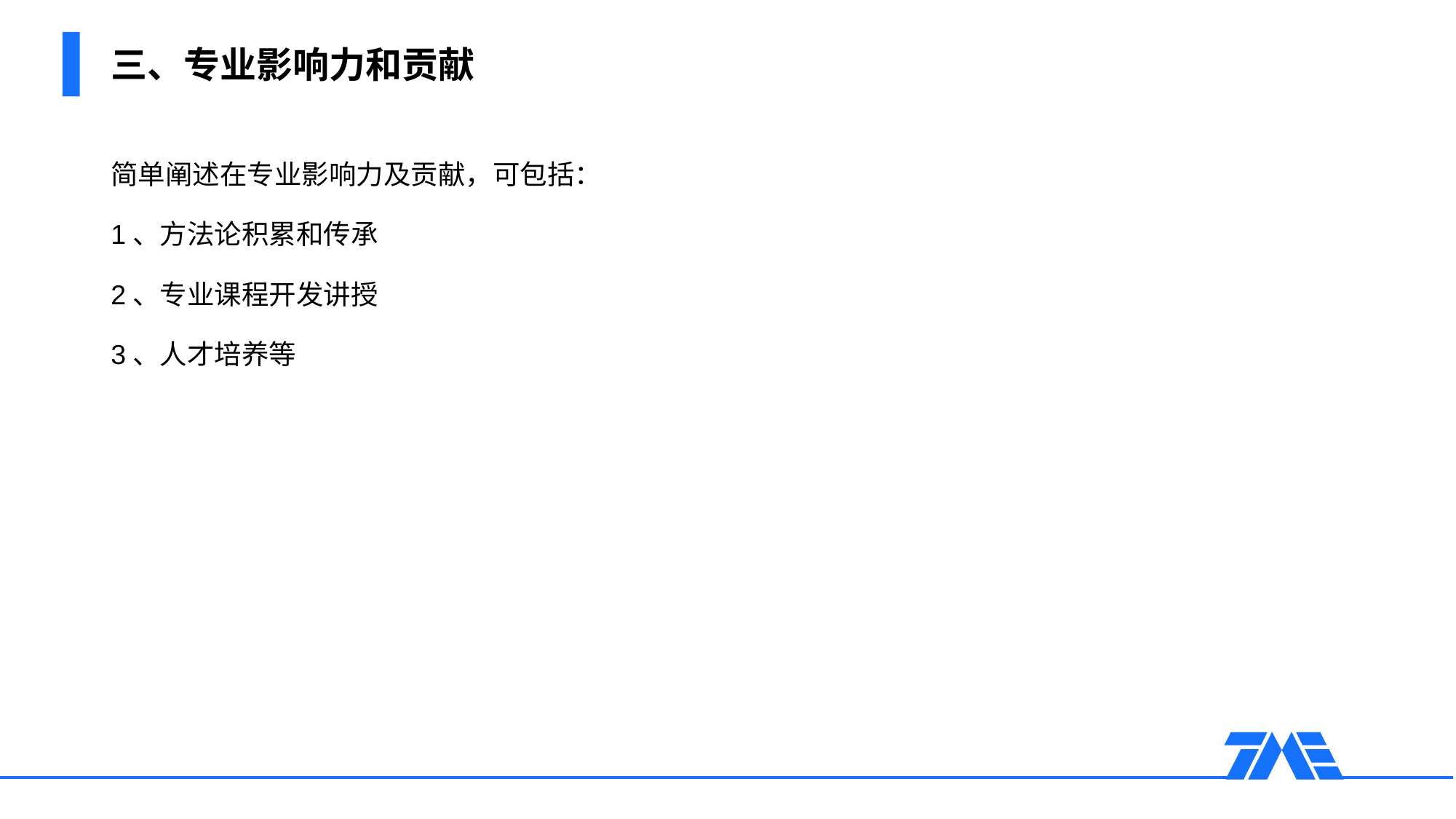

# 三、专业影响力和贡献
简单阐述在专业影响力及贡献，可包括：
1、方法论积累和传承
2、专业课程开发讲授
3、人才培养等